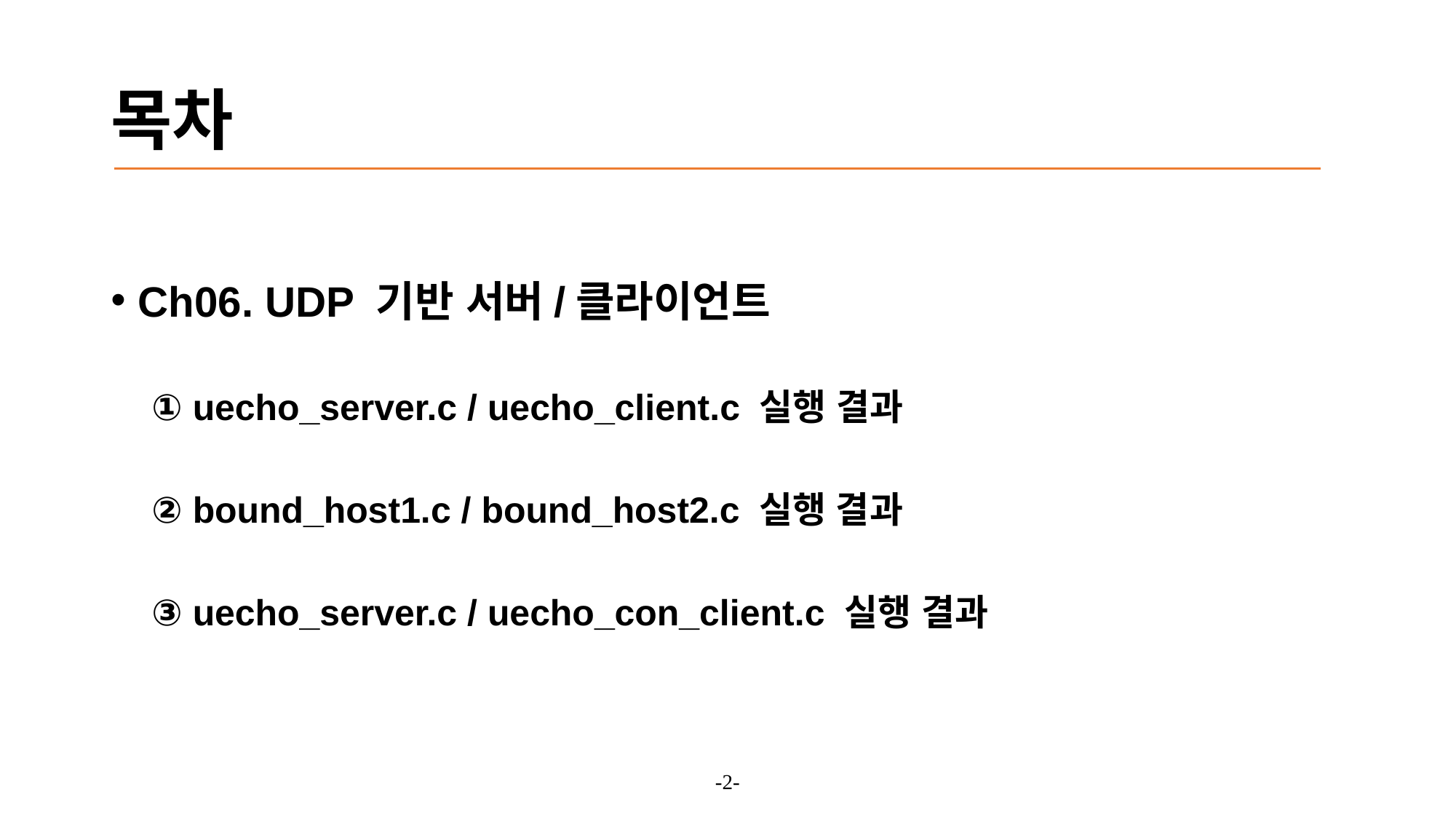

# 목차
Ch06. UDP 기반 서버/클라이언트
    ① uecho_server.c / uecho_client.c 실행 결과
    ② bound_host1.c / bound_host2.c 실행 결과
    ③ uecho_server.c / uecho_con_client.c 실행 결과
-2-